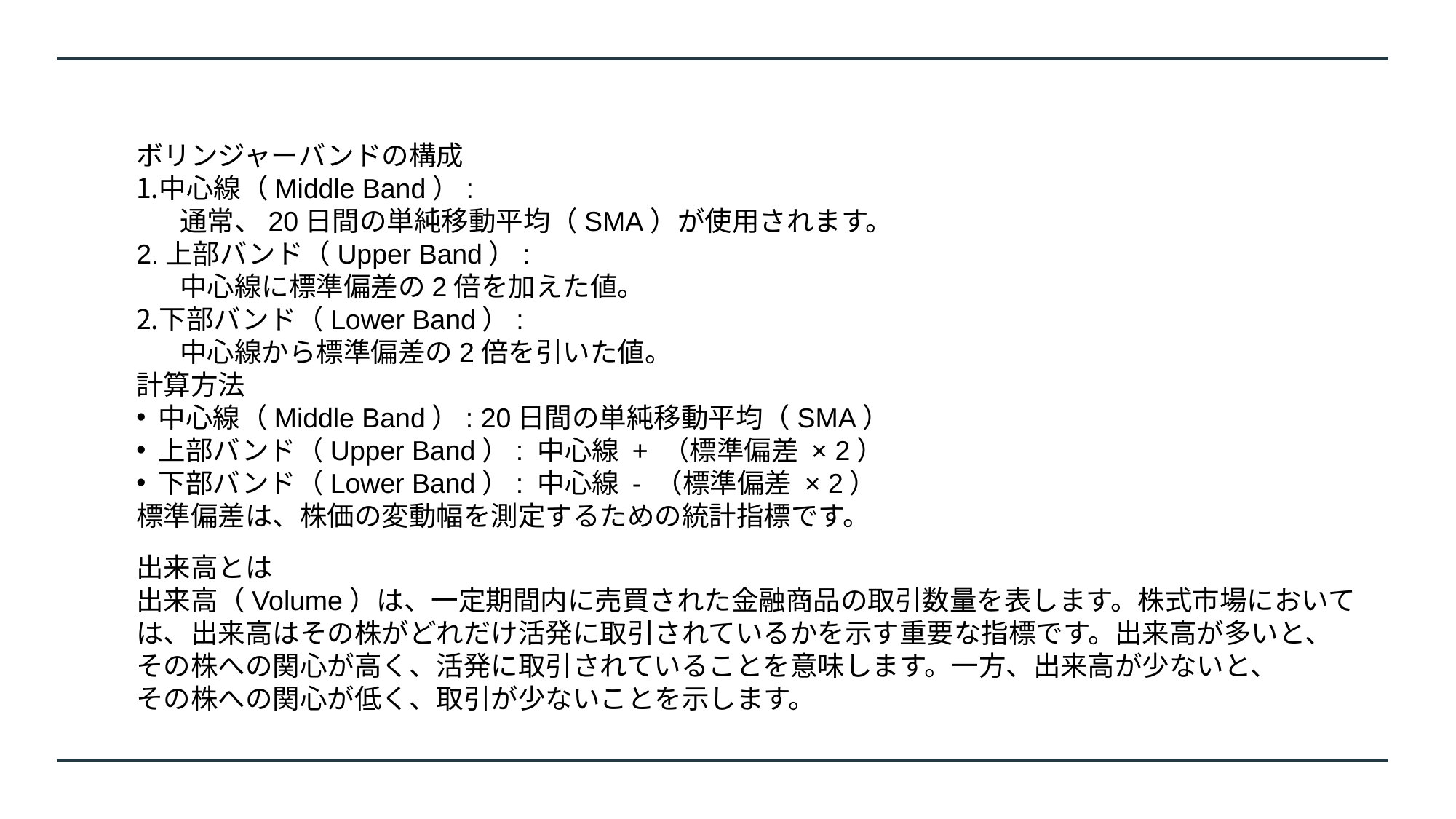

ボリンジャーバンドの構成
中心線（Middle Band）:
      通常、20日間の単純移動平均（SMA）が使用されます。
2.上部バンド（Upper Band）:
      中心線に標準偏差の2倍を加えた値。
下部バンド（Lower Band）:
      中心線から標準偏差の2倍を引いた値。
計算方法
 中心線（Middle Band）: 20日間の単純移動平均（SMA）
 上部バンド（Upper Band）: 中心線 + （標準偏差 × 2）
 下部バンド（Lower Band）: 中心線 - （標準偏差 × 2）
標準偏差は、株価の変動幅を測定するための統計指標です。

出来高とは
出来高（Volume）は、一定期間内に売買された金融商品の取引数量を表します。株式市場においては、出来高はその株がどれだけ活発に取引されているかを示す重要な指標です。出来高が多いと、
その株への関心が高く、活発に取引されていることを意味します。一方、出来高が少ないと、
その株への関心が低く、取引が少ないことを示します。